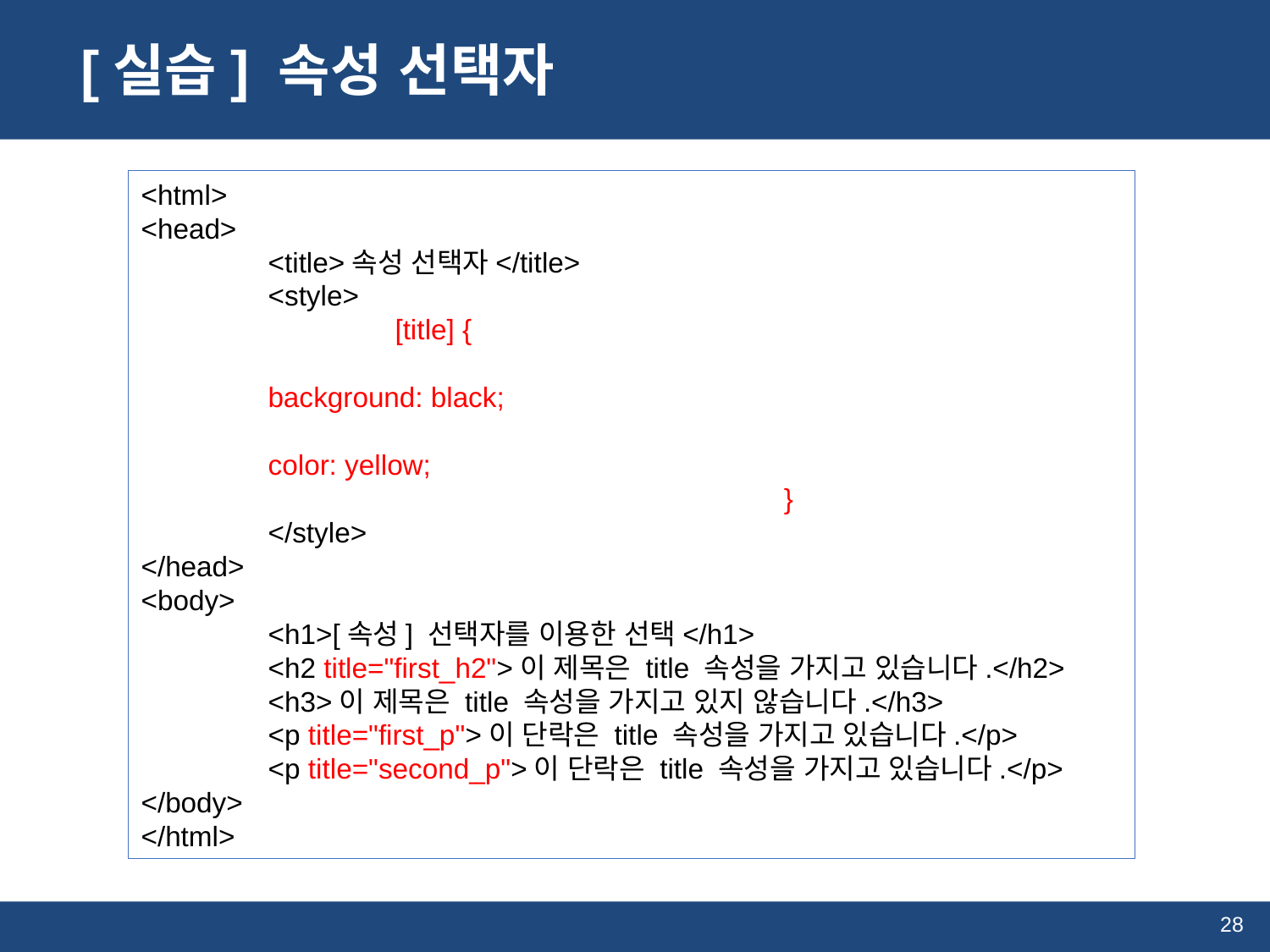

# [실습] 속성 선택자
<html>
<head>
	<title>속성 선택자</title>
	<style>
		[title] {
								background: black;
								color: yellow;
				  	 }
	</style>
</head>
<body>
	<h1>[속성] 선택자를 이용한 선택</h1>
	<h2 title="first_h2">이 제목은 title 속성을 가지고 있습니다.</h2>
	<h3>이 제목은 title 속성을 가지고 있지 않습니다.</h3>
	<p title="first_p">이 단락은 title 속성을 가지고 있습니다.</p>
	<p title="second_p">이 단락은 title 속성을 가지고 있습니다.</p>
</body>
</html>
28